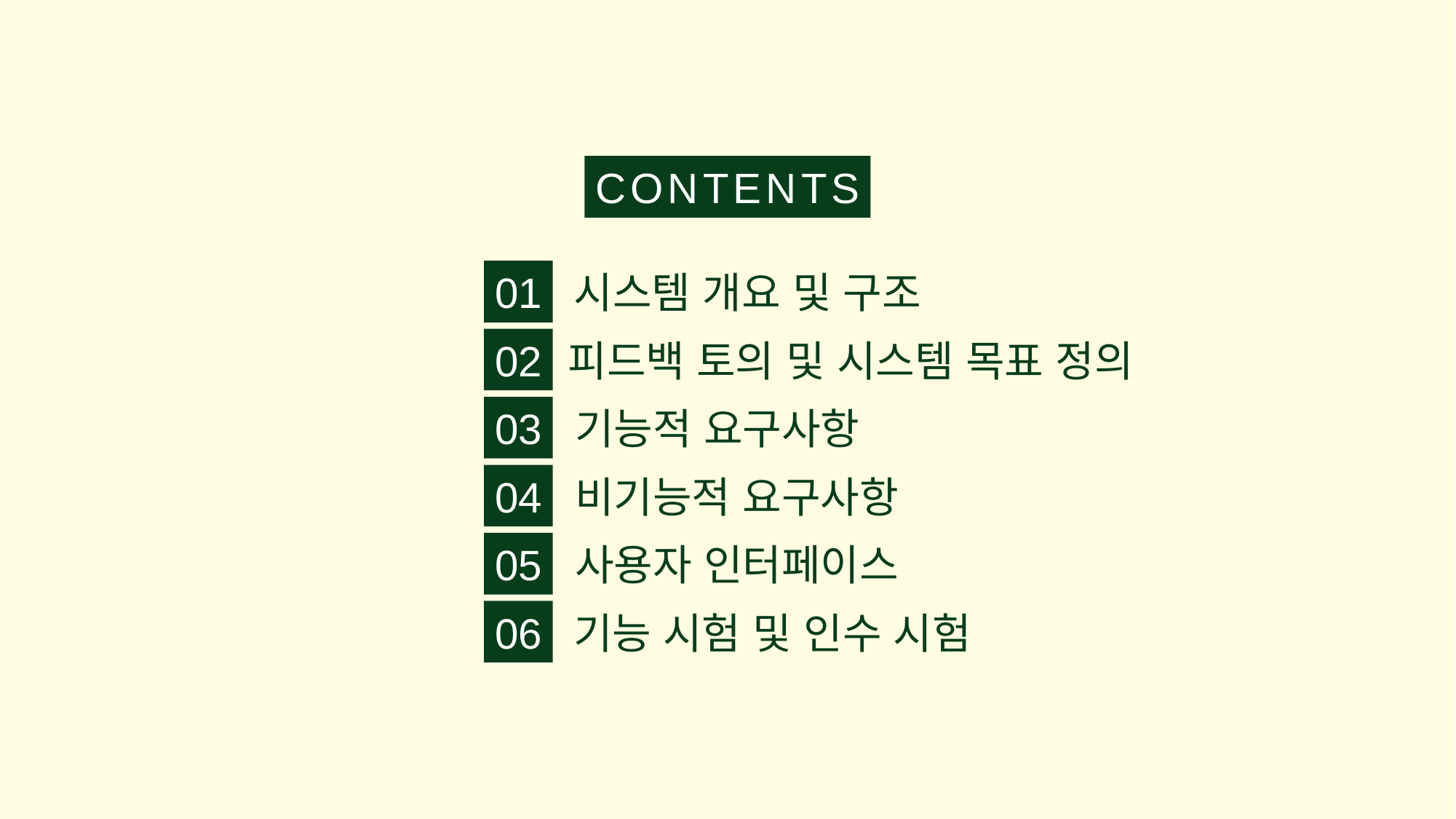

CONTENTS
01
시스템 개요 및 구조
02
피드백 토의 및 시스템 목표 정의
03
기능적 요구사항
04
비기능적 요구사항
05
사용자 인터페이스
06
기능 시험 및 인수 시험